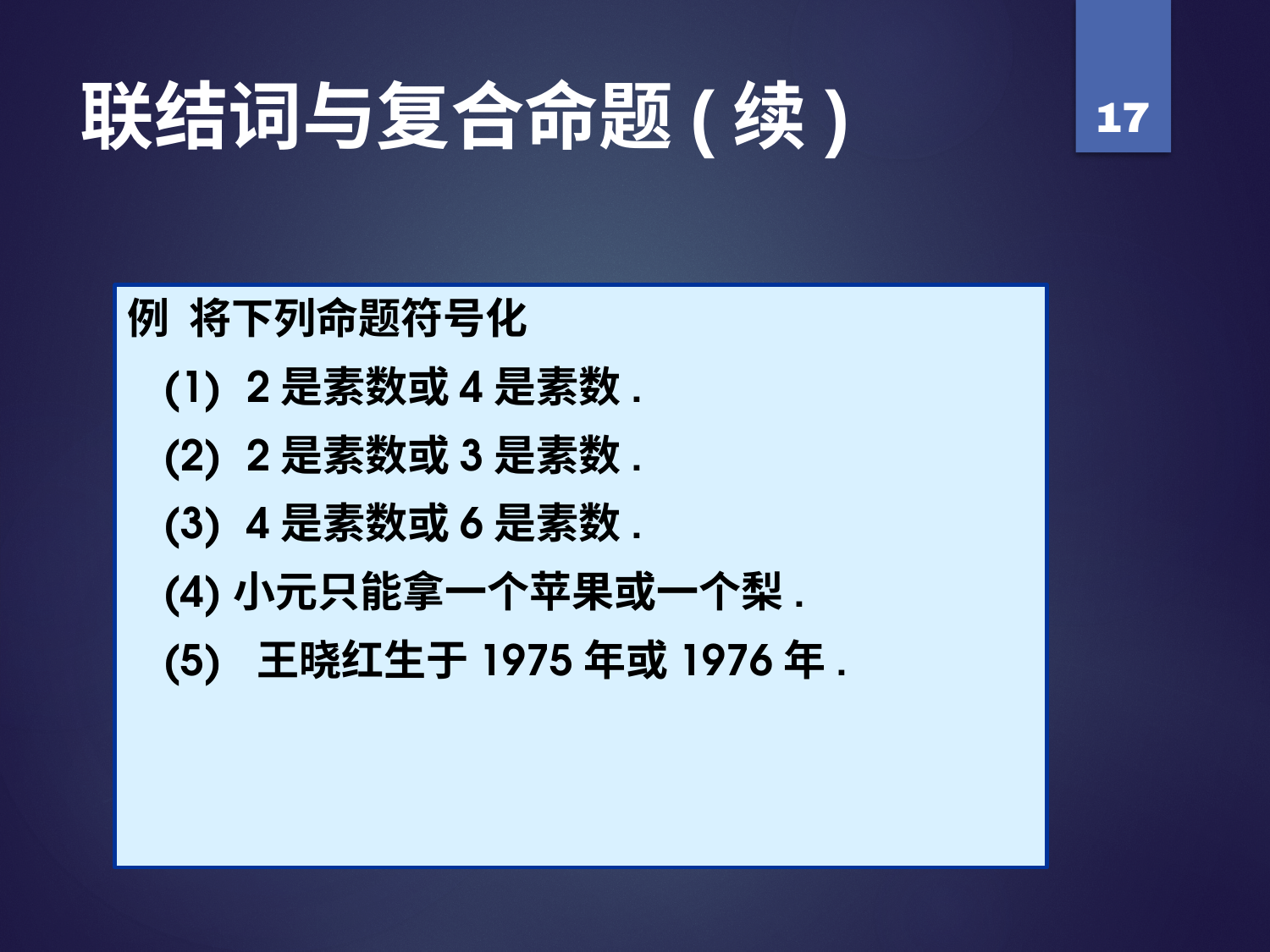

17
# 联结词与复合命题(续)
例  将下列命题符号化
   (1)  2是素数或4是素数.
   (2)  2是素数或3是素数.
   (3)  4是素数或6是素数.
   (4)小元只能拿一个苹果或一个梨.
   (5)  王晓红生于1975年或1976年.